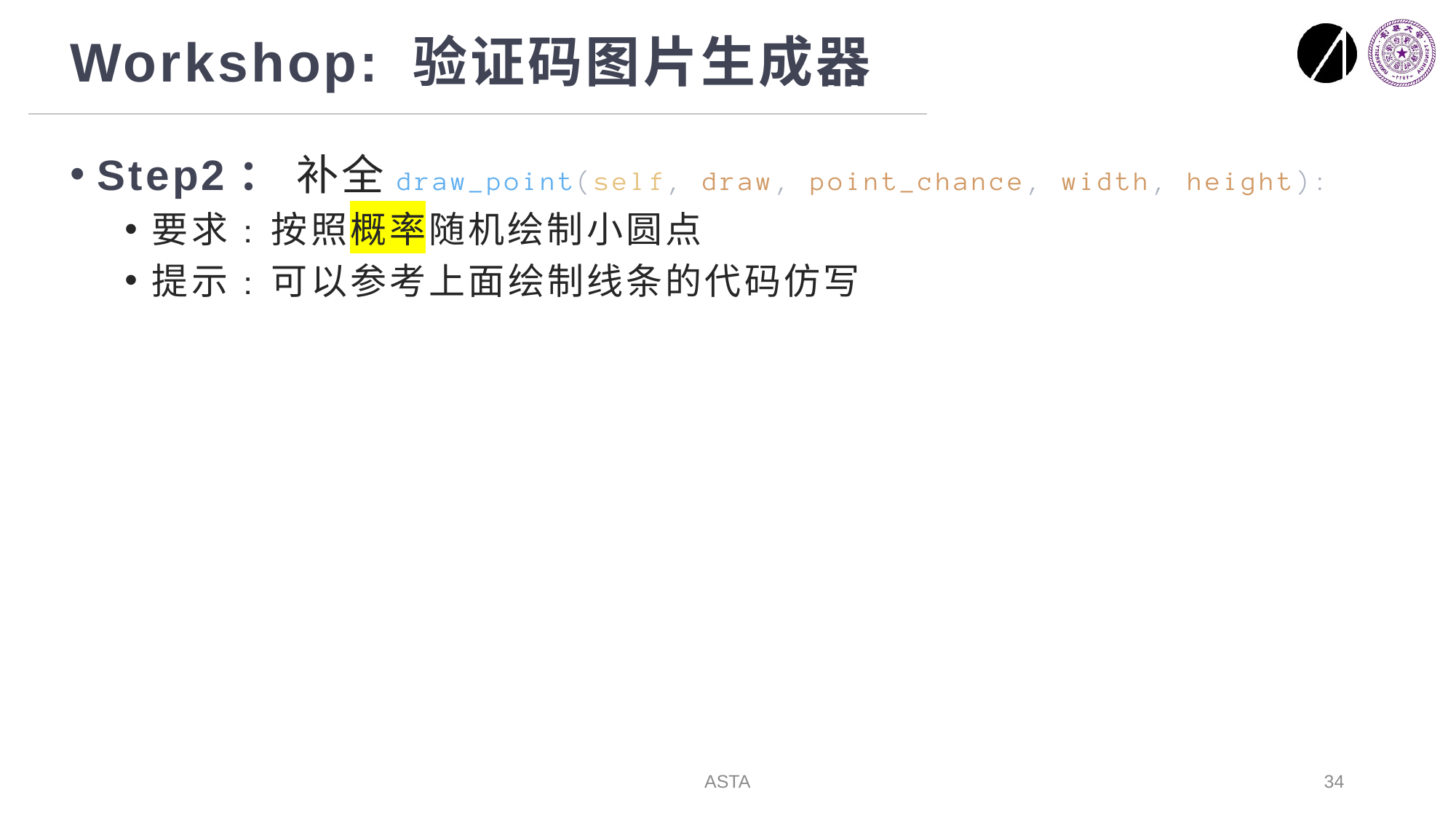

# Workshop: 验证码图片生成器
Step2： 补全draw_point(self, draw, point_chance, width, height):
要求:按照概率随机绘制小圆点
提示:可以参考上面绘制线条的代码仿写

ASTA
34